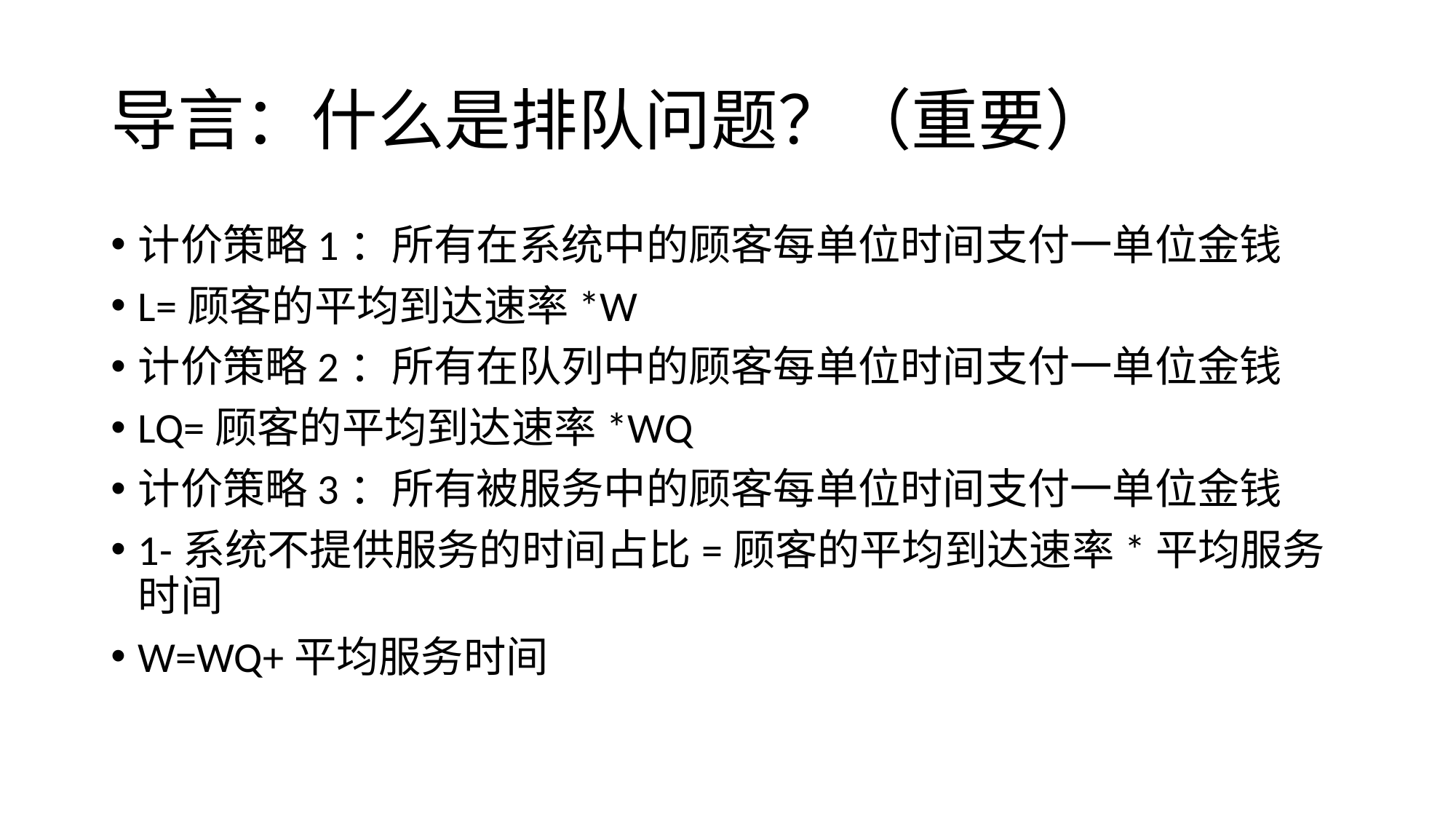

# 导言：什么是排队问题？（重要）
计价策略1：所有在系统中的顾客每单位时间支付一单位金钱
L=顾客的平均到达速率*W
计价策略2：所有在队列中的顾客每单位时间支付一单位金钱
LQ=顾客的平均到达速率*WQ
计价策略3：所有被服务中的顾客每单位时间支付一单位金钱
1-系统不提供服务的时间占比=顾客的平均到达速率*平均服务时间
W=WQ+平均服务时间